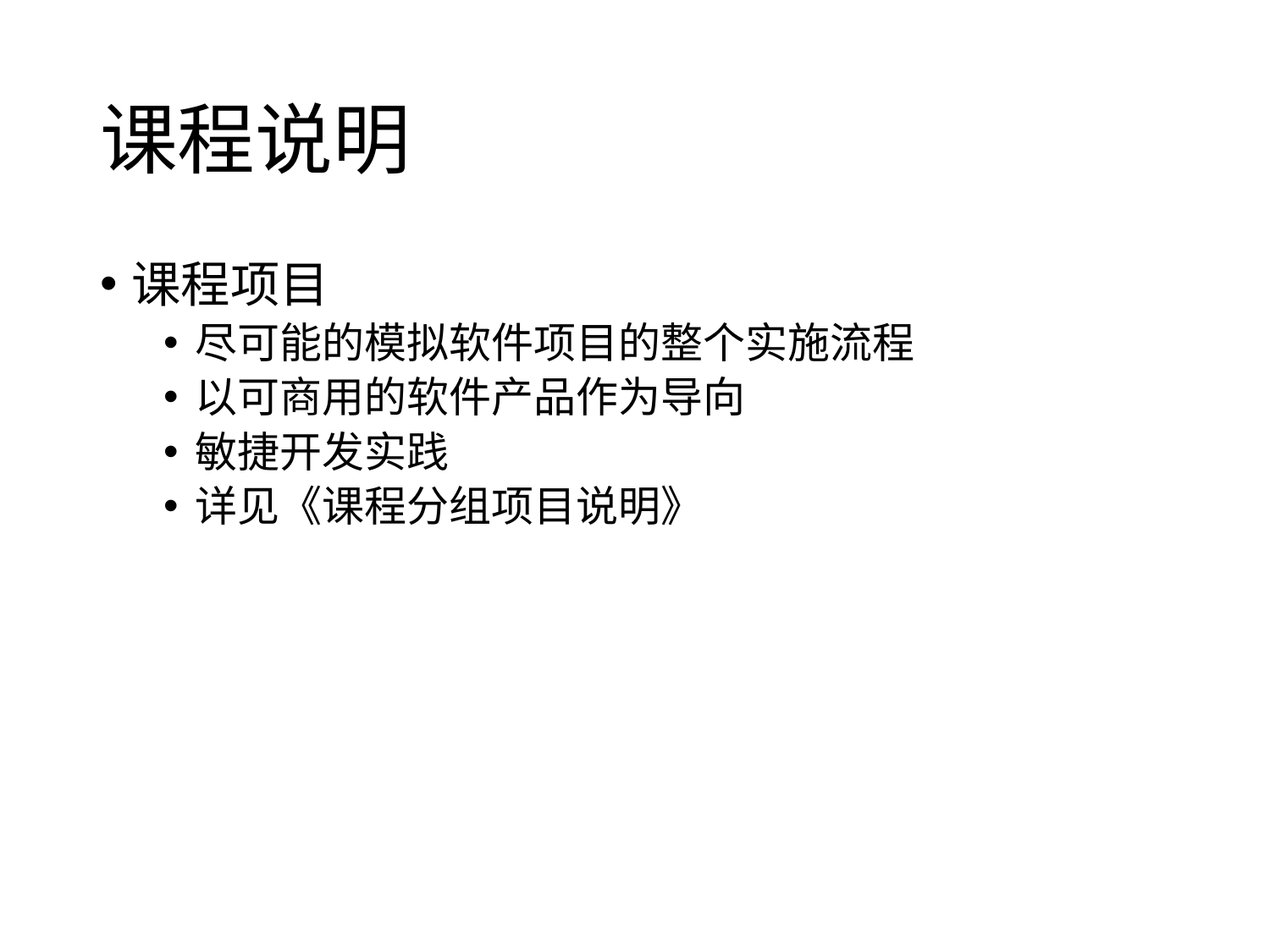

# 课程说明
课程项目
尽可能的模拟软件项目的整个实施流程
以可商用的软件产品作为导向
敏捷开发实践
详见《课程分组项目说明》